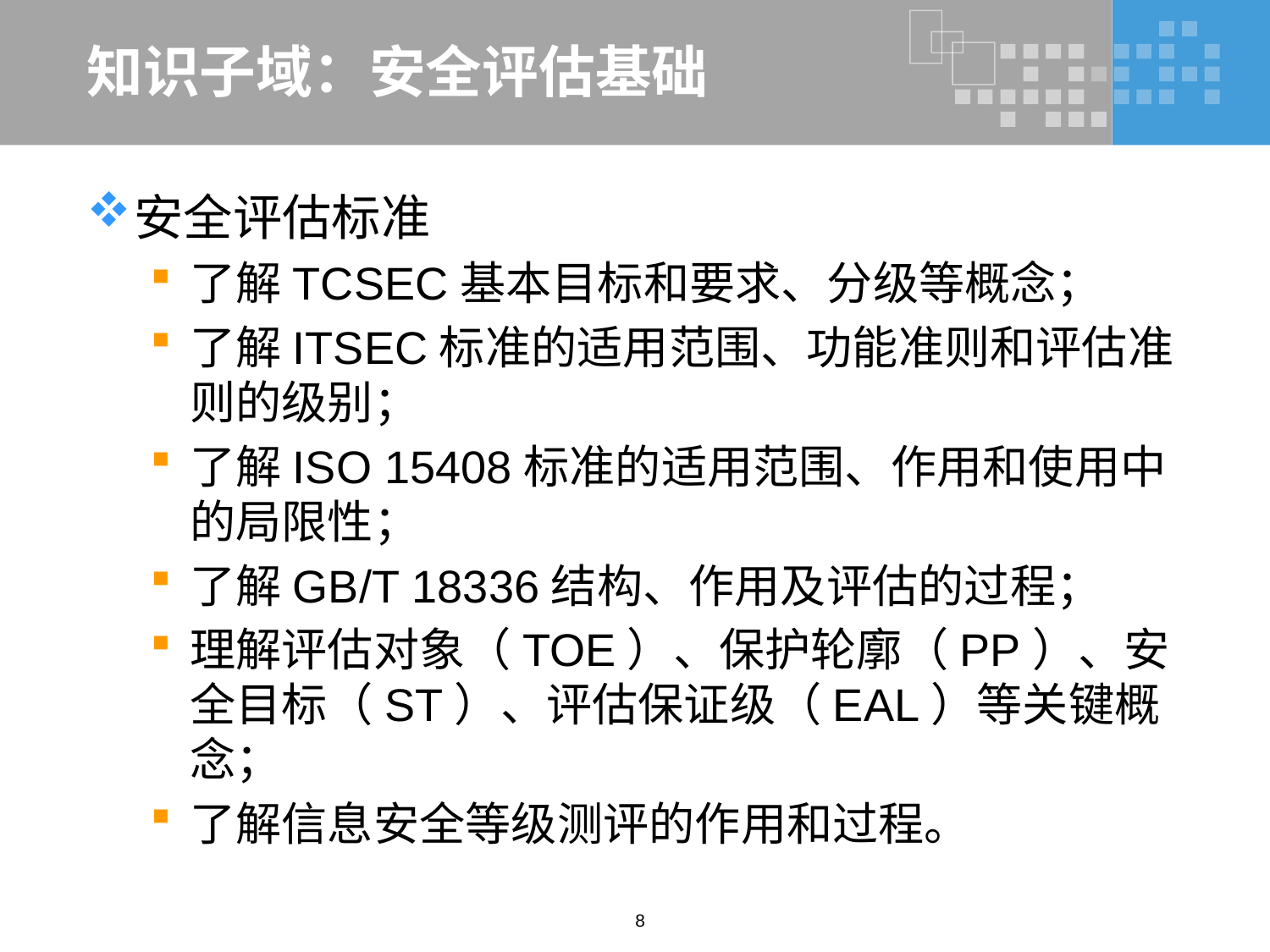

# 知识子域：安全评估基础
安全评估标准
了解TCSEC基本目标和要求、分级等概念；
了解ITSEC标准的适用范围、功能准则和评估准则的级别；
了解ISO 15408标准的适用范围、作用和使用中的局限性；
了解GB/T 18336结构、作用及评估的过程；
理解评估对象（TOE）、保护轮廓（PP）、安全目标（ST）、评估保证级（EAL）等关键概念；
了解信息安全等级测评的作用和过程。

8